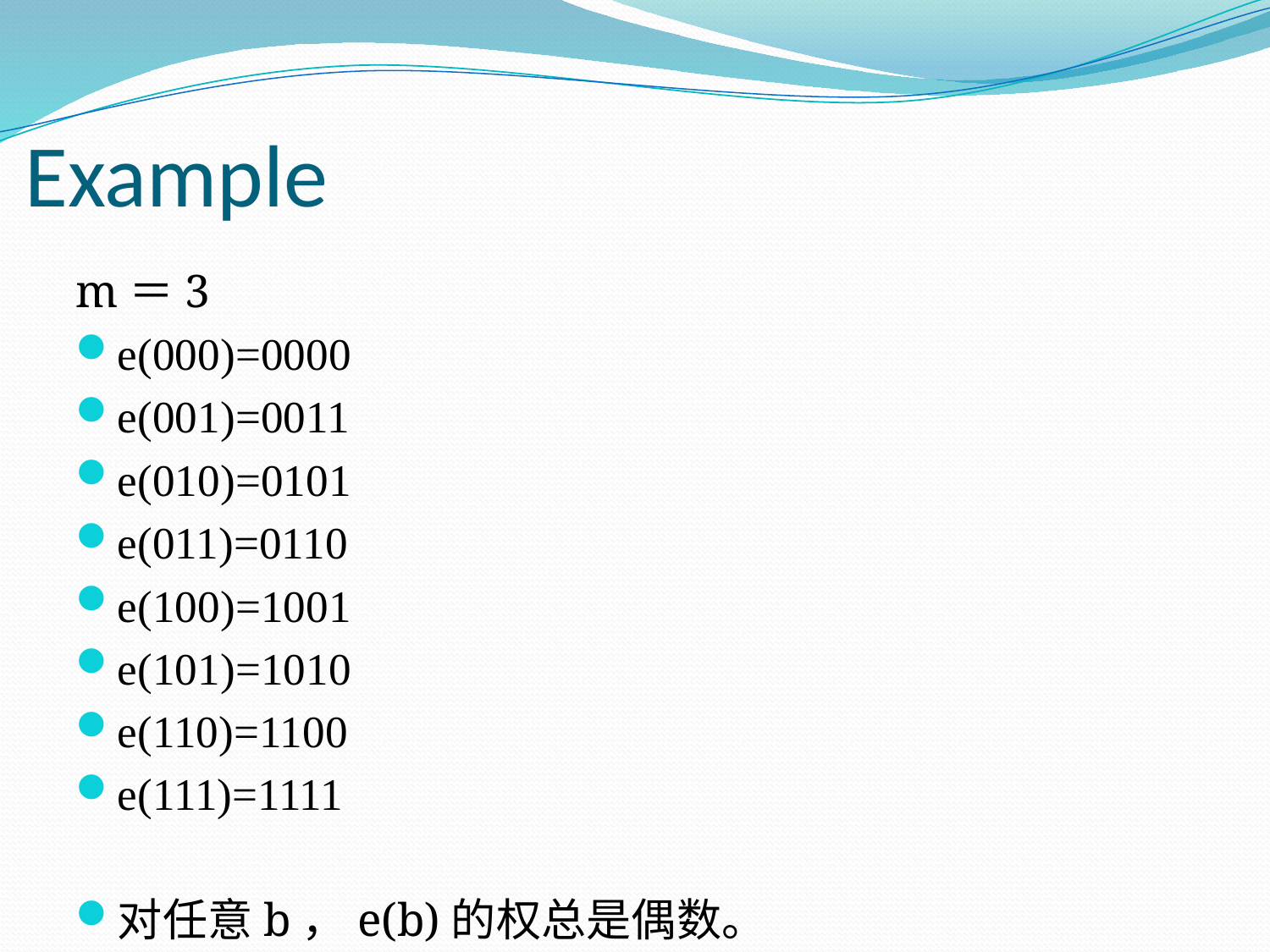

# Example
m＝3
e(000)=0000
e(001)=0011
e(010)=0101
e(011)=0110
e(100)=1001
e(101)=1010
e(110)=1100
e(111)=1111

对任意b，e(b)的权总是偶数。